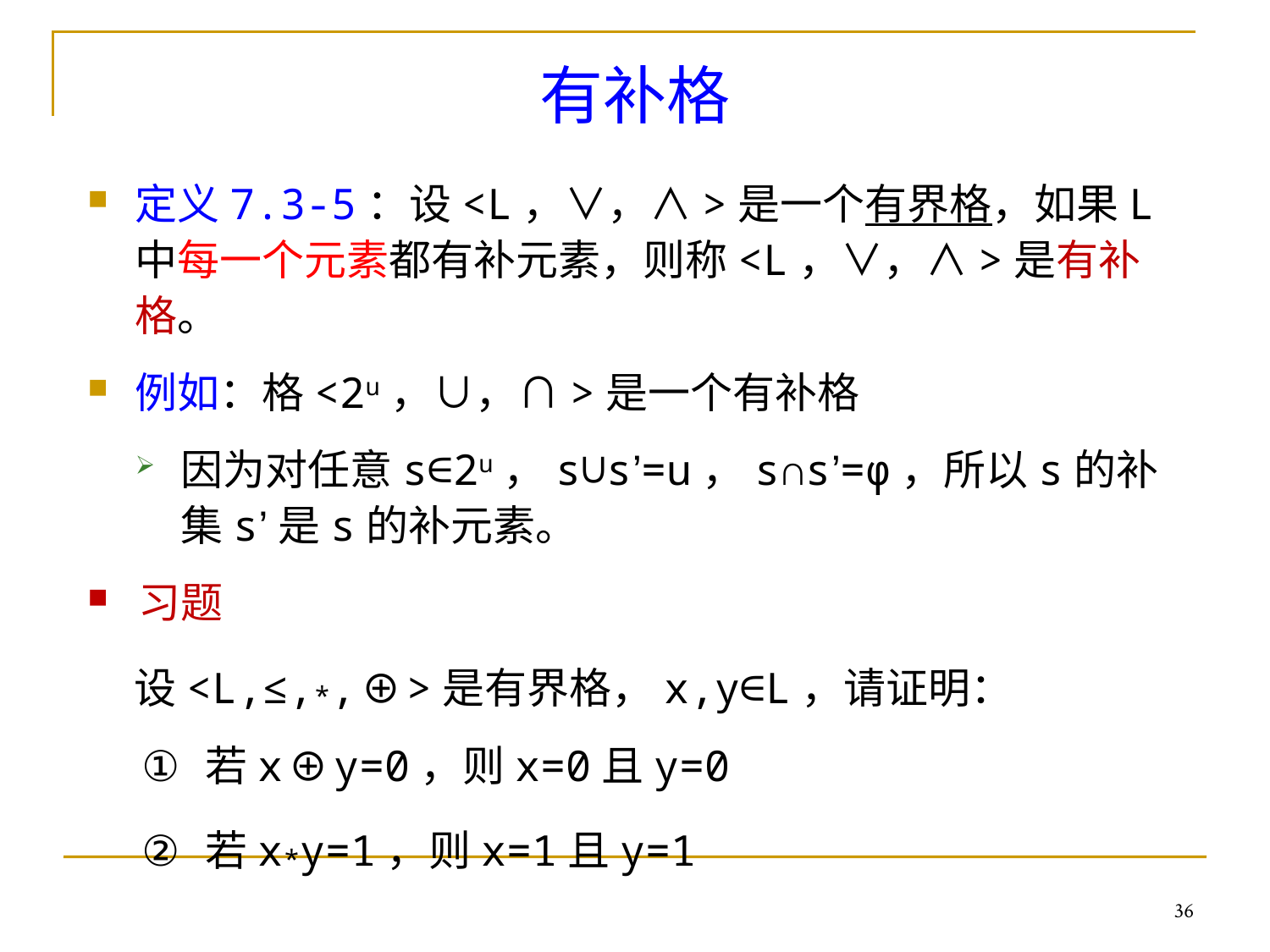

# 有补格
定义7.3-5：设<L，∨，∧>是一个有界格，如果L中每一个元素都有补元素，则称<L，∨，∧>是有补格。
例如：格<2u，∪，∩>是一个有补格
因为对任意s∈2u，s∪s’=u，s∩s’=φ，所以s的补集s’是s的补元素。
习题
设<L,≤,*,⊕>是有界格，x,y∈L，请证明：
若x⊕y=0，则x=0且y=0
若x*y=1，则x=1且y=1
36